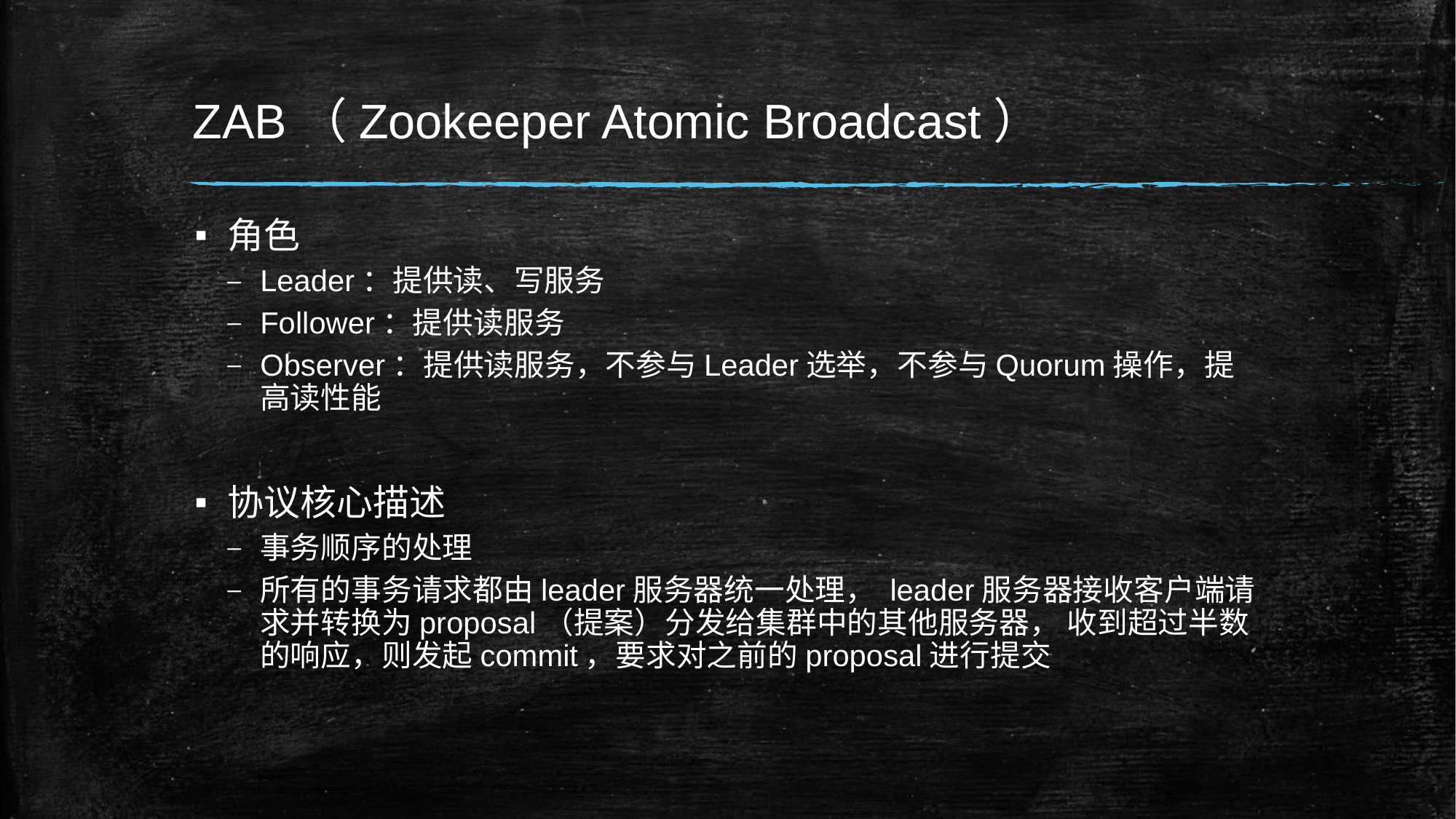

# ZAB（Zookeeper Atomic Broadcast）
角色
Leader：提供读、写服务
Follower：提供读服务
Observer：提供读服务，不参与Leader选举，不参与Quorum操作，提高读性能

协议核心描述
事务顺序的处理
所有的事务请求都由leader服务器统一处理， leader服务器接收客户端请求并转换为proposal（提案）分发给集群中的其他服务器， 收到超过半数的响应，则发起commit，要求对之前的proposal进行提交